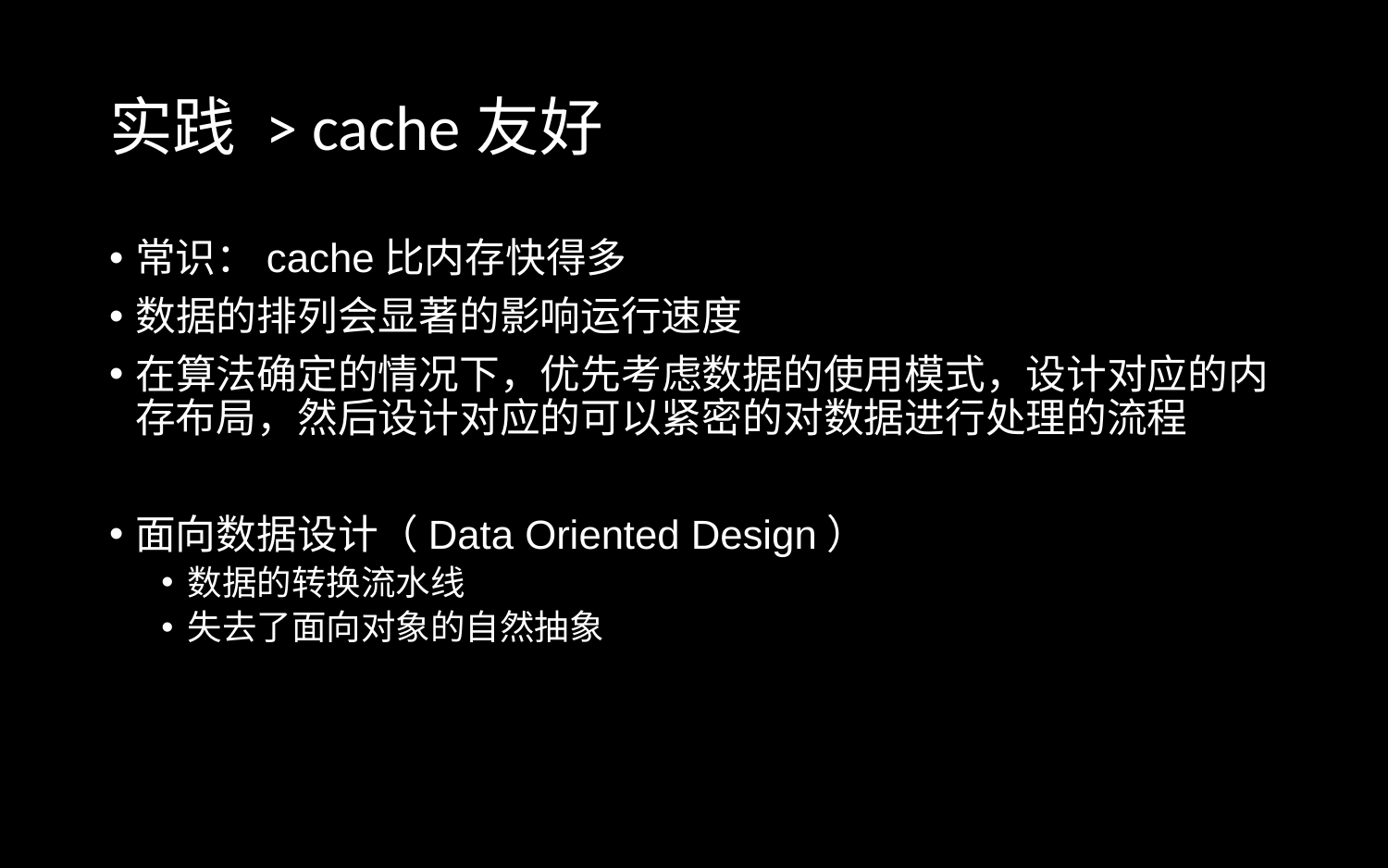

# 实践 > cache友好
常识：cache比内存快得多
数据的排列会显著的影响运行速度
在算法确定的情况下，优先考虑数据的使用模式，设计对应的内存布局，然后设计对应的可以紧密的对数据进行处理的流程

面向数据设计（Data Oriented Design）
数据的转换流水线
失去了面向对象的自然抽象